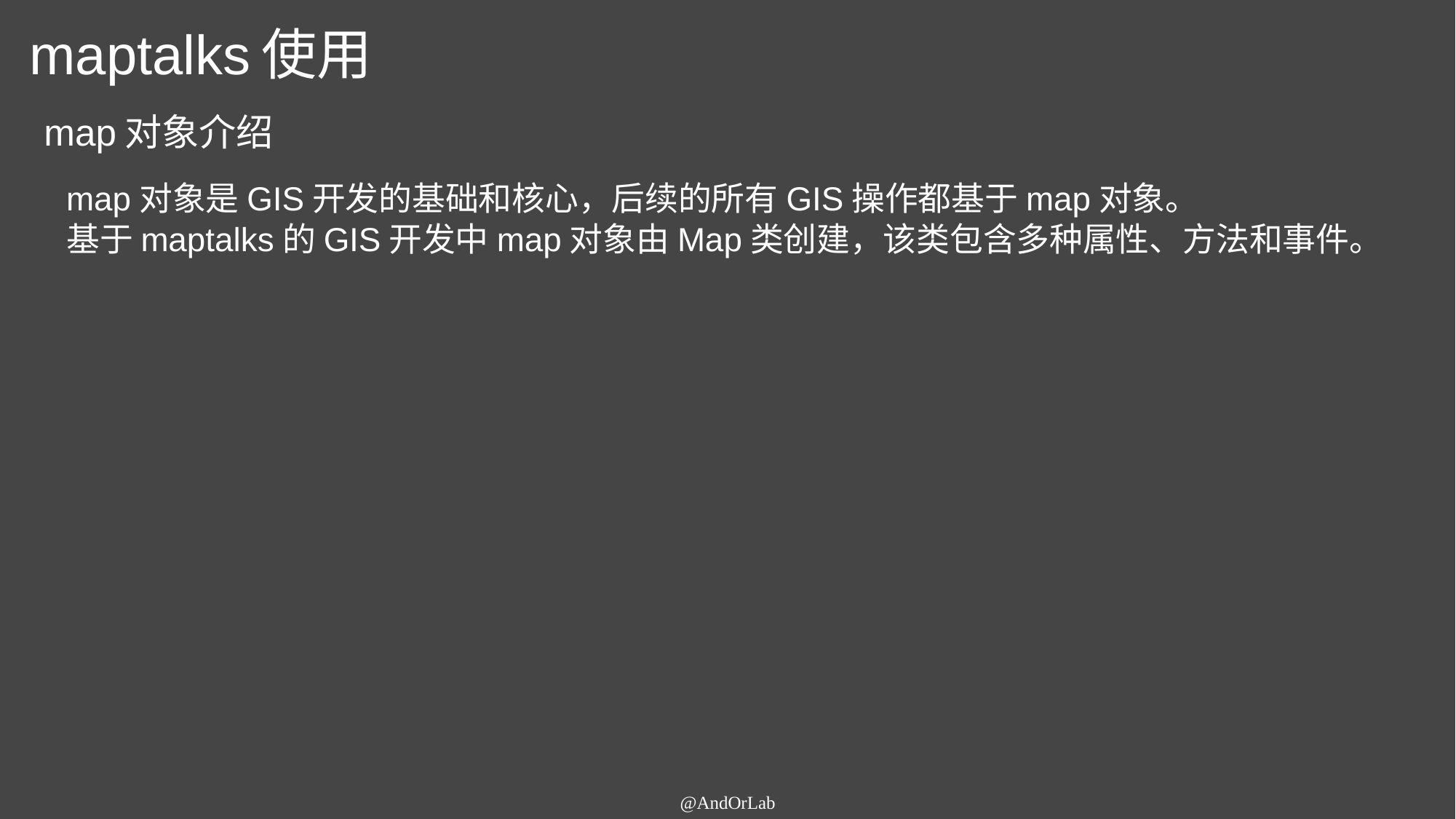

# maptalks使用
map对象介绍
map对象是GIS开发的基础和核心，后续的所有GIS操作都基于map对象。
基于maptalks的GIS开发中map对象由Map类创建，该类包含多种属性、方法和事件。

@AndOrLab